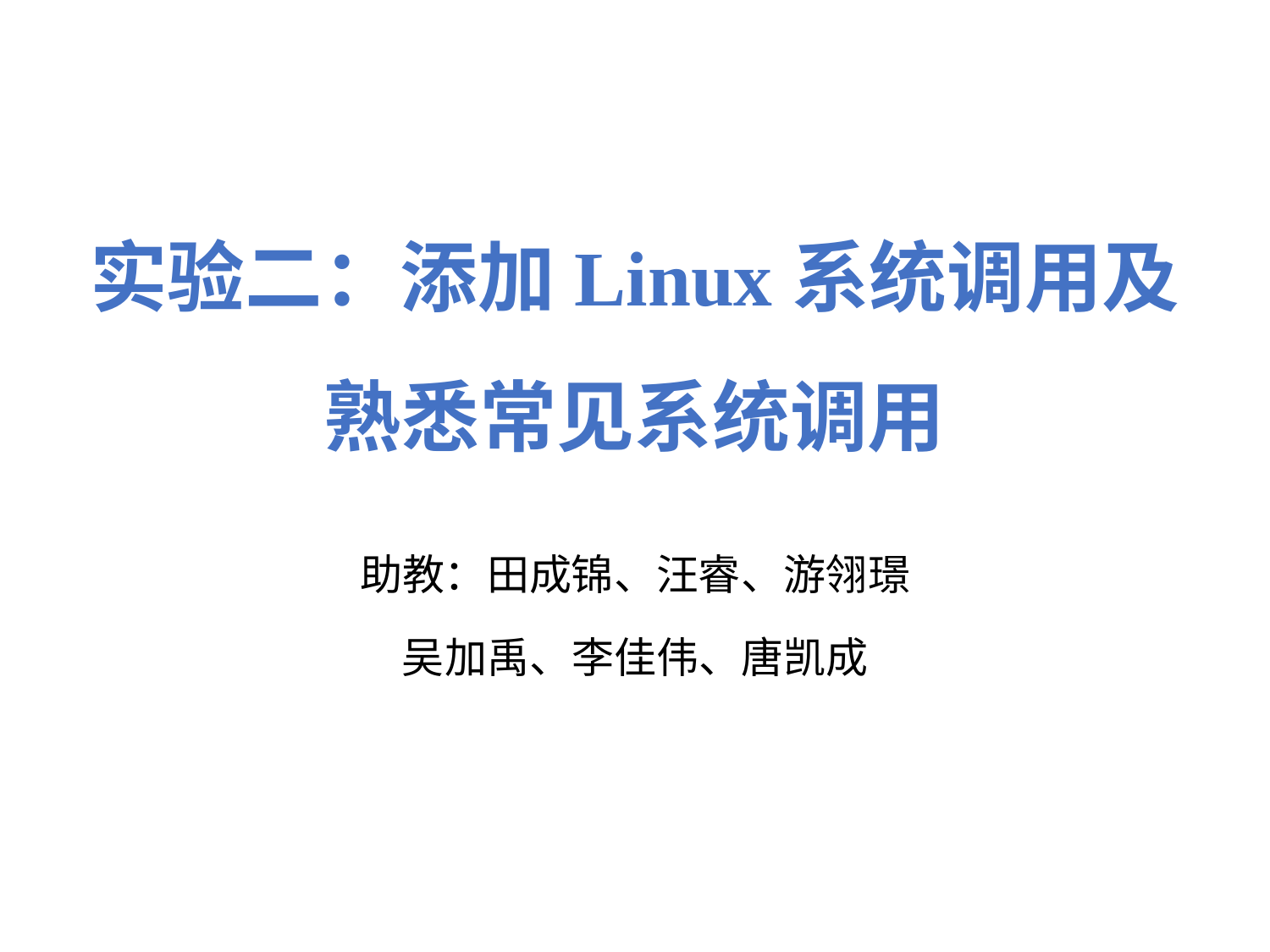

# 实验二：添加Linux系统调用及熟悉常见系统调用
助教：田成锦、汪睿、游翎璟
吴加禹、李佳伟、唐凯成